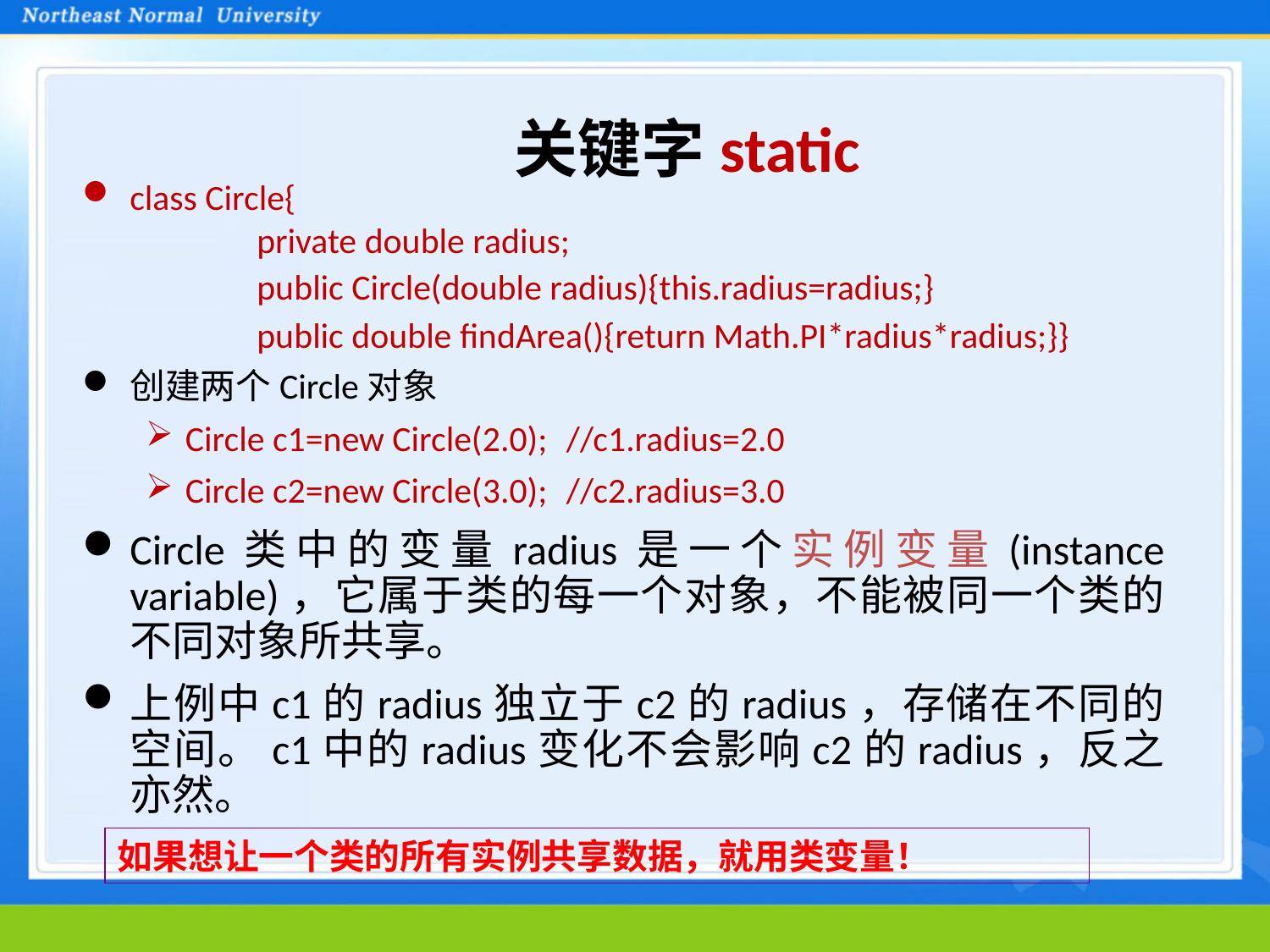

# 关键字static
class Circle{
		private double radius;
		public Circle(double radius){this.radius=radius;}
		public double findArea(){return Math.PI*radius*radius;}}
创建两个Circle对象
Circle c1=new Circle(2.0);	//c1.radius=2.0
Circle c2=new Circle(3.0);	//c2.radius=3.0
Circle类中的变量radius是一个实例变量(instance variable)，它属于类的每一个对象，不能被同一个类的不同对象所共享。
上例中c1的radius独立于c2的radius，存储在不同的空间。c1中的radius变化不会影响c2的radius，反之亦然。
如果想让一个类的所有实例共享数据，就用类变量！